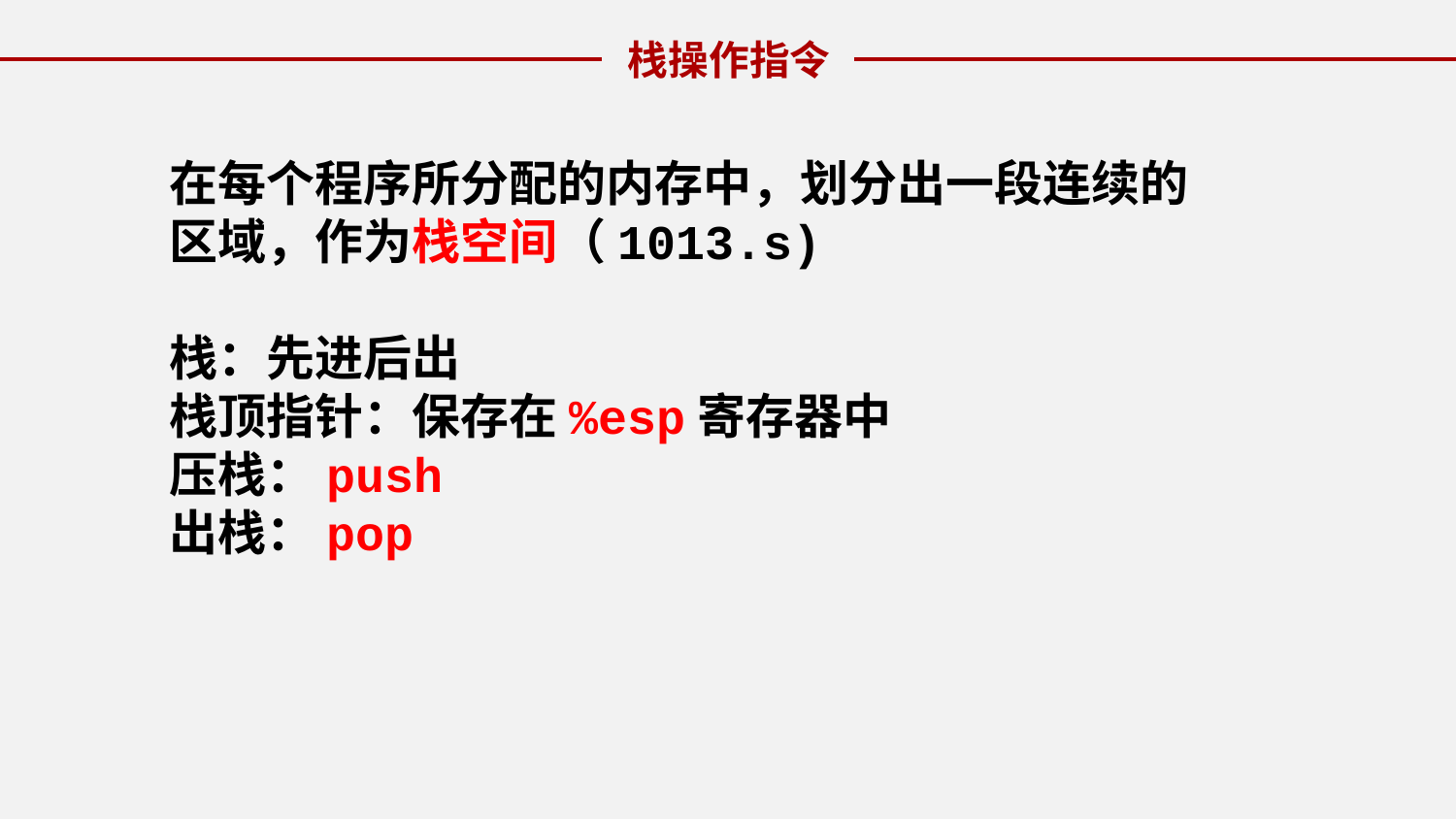

栈操作指令
在每个程序所分配的内存中，划分出一段连续的区域，作为栈空间（1013.s)

栈：先进后出
栈顶指针：保存在%esp寄存器中
压栈：push
出栈：pop